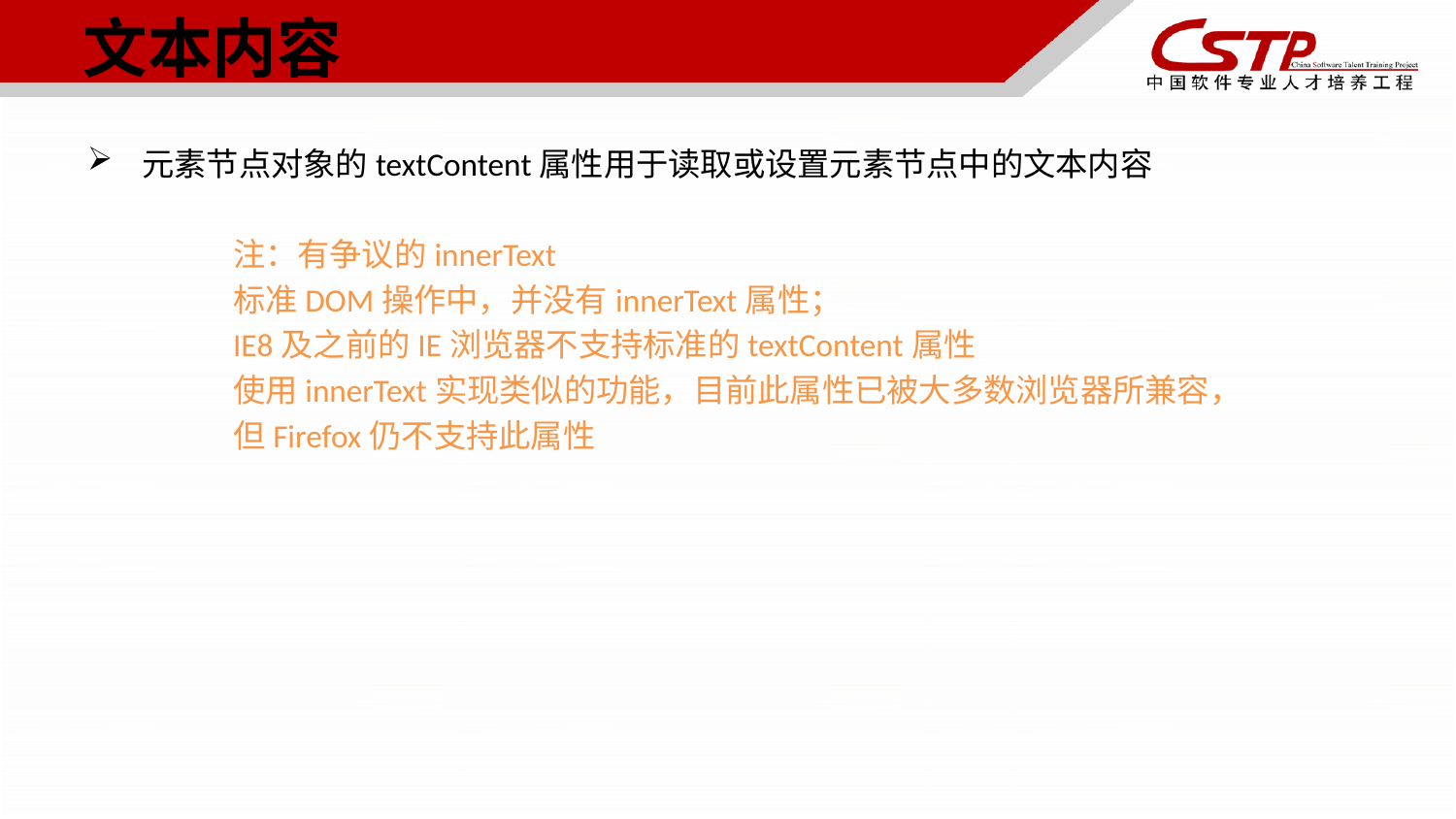

# 文本内容
元素节点对象的textContent属性用于读取或设置元素节点中的文本内容

	注：有争议的innerText
	标准DOM操作中，并没有innerText属性；
	IE8及之前的IE浏览器不支持标准的textContent属性
	使用innerText实现类似的功能，目前此属性已被大多数浏览器所兼容，
	但Firefox仍不支持此属性